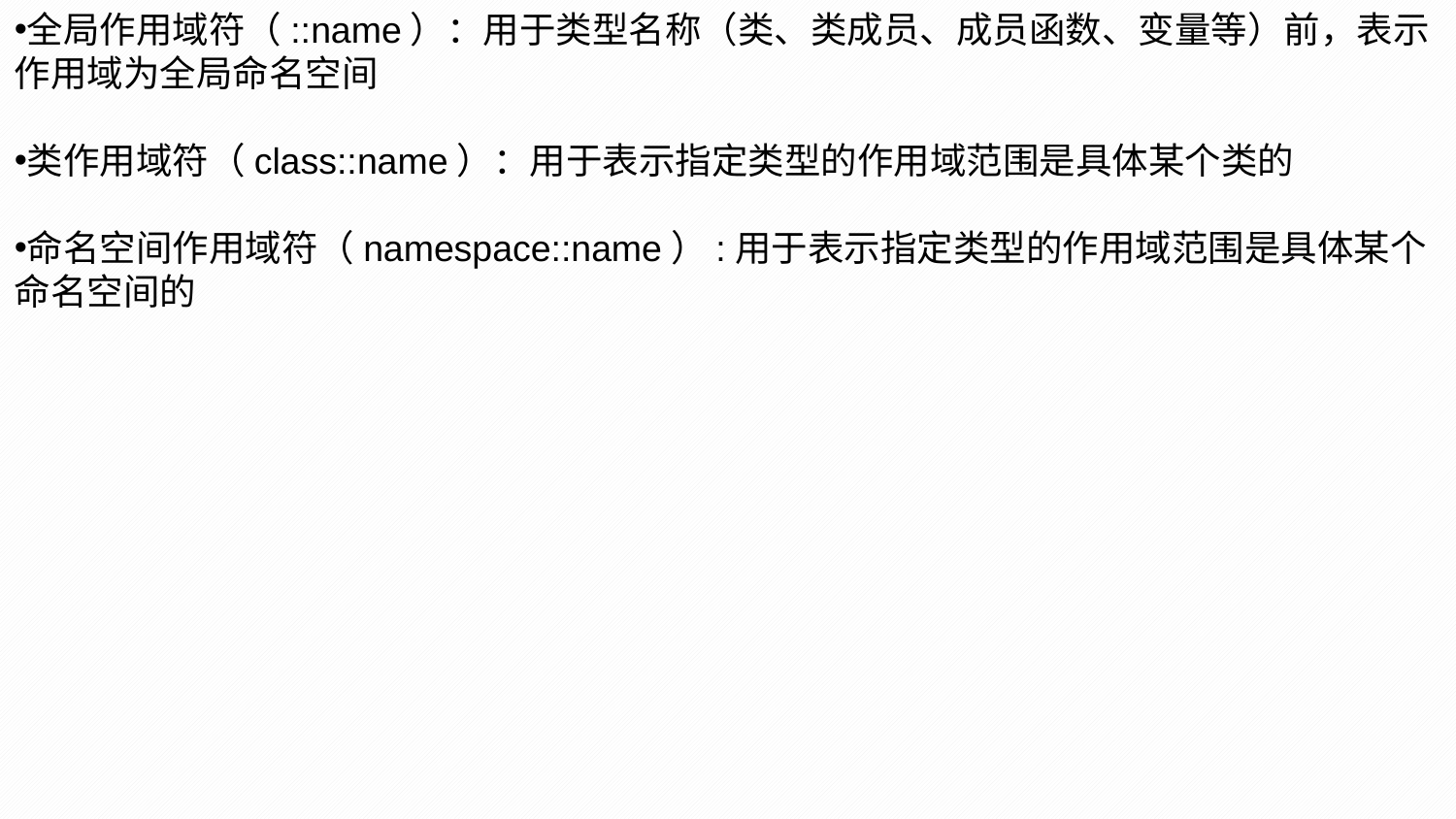

全局作用域符（::name）：用于类型名称（类、类成员、成员函数、变量等）前，表示作用域为全局命名空间

类作用域符（class::name）：用于表示指定类型的作用域范围是具体某个类的

命名空间作用域符（namespace::name）:用于表示指定类型的作用域范围是具体某个命名空间的